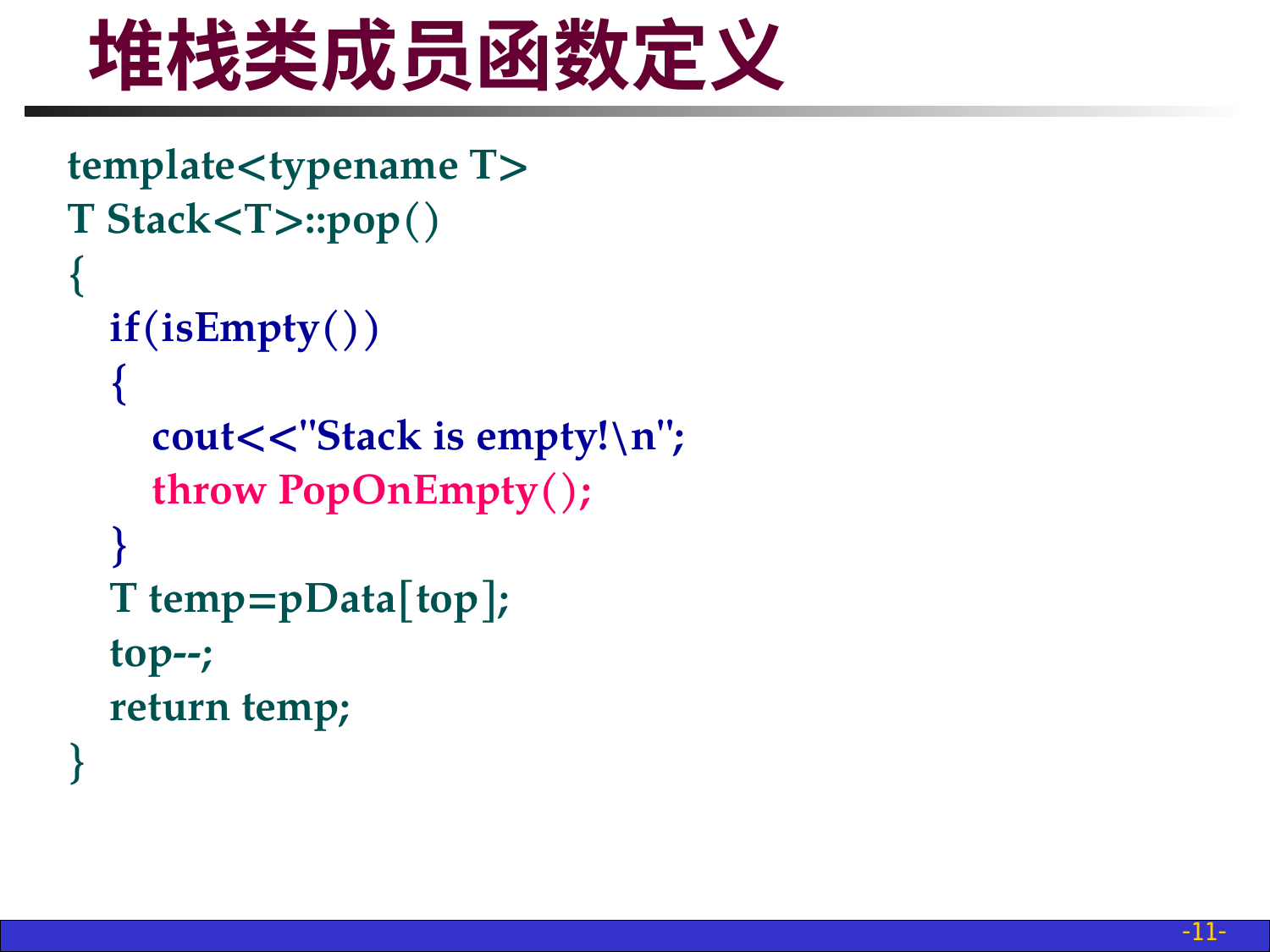

# 堆栈类成员函数定义
template<typename T>
T Stack<T>::pop()
{
    if(isEmpty())
    {
        cout<<"Stack is empty!\n";
        throw PopOnEmpty();
    }
    T temp=pData[top];
    top--;
    return temp;
}
-11-